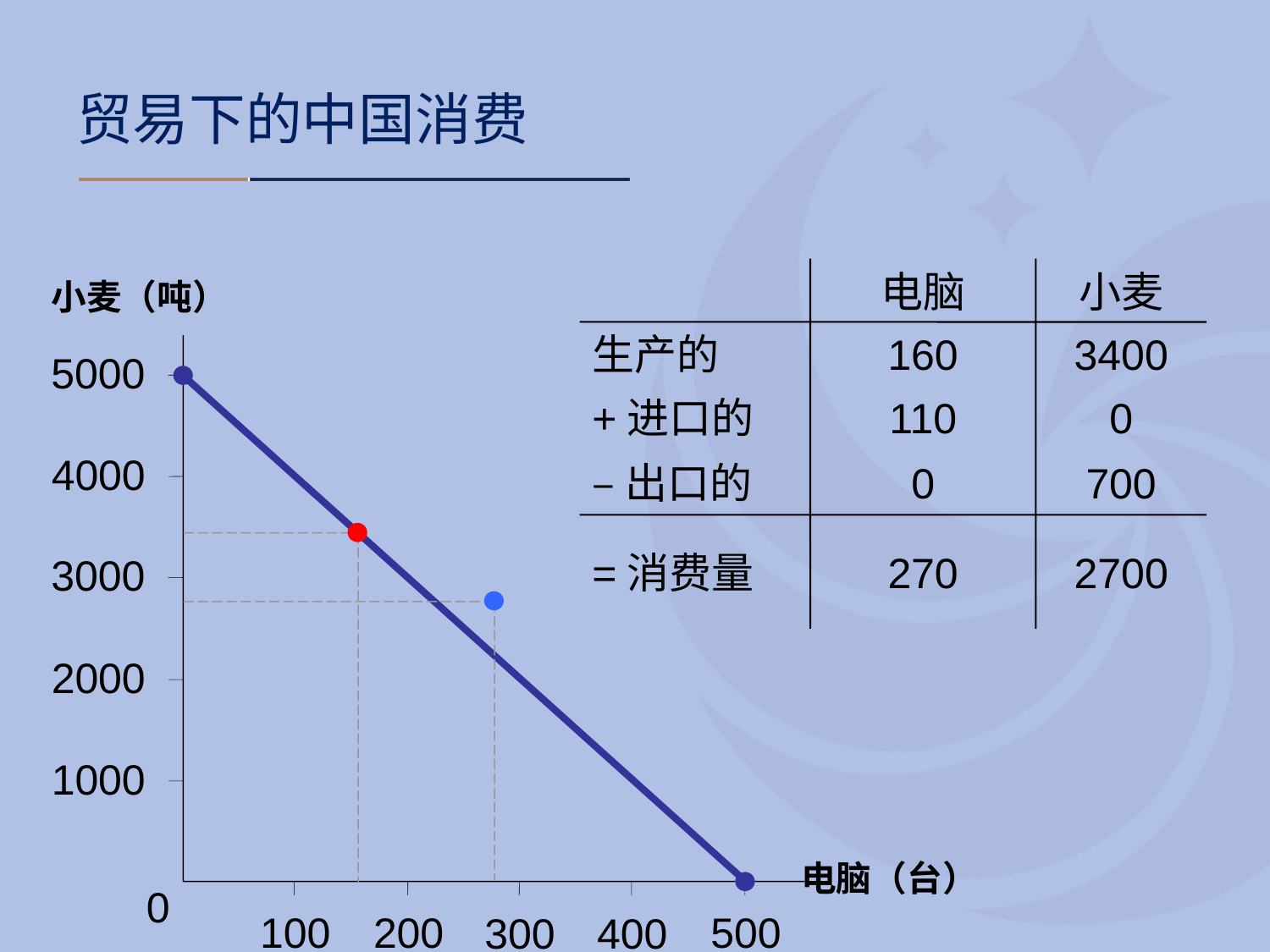

# 贸易下的中国消费

电脑

小麦

小麦（吨）
电脑（台）
生产的
160
3400

5000

4000

3000

2000

1000

0

100

200

500

300

400

+进口的
110
0

–出口的
0
700

=消费量
270
2700